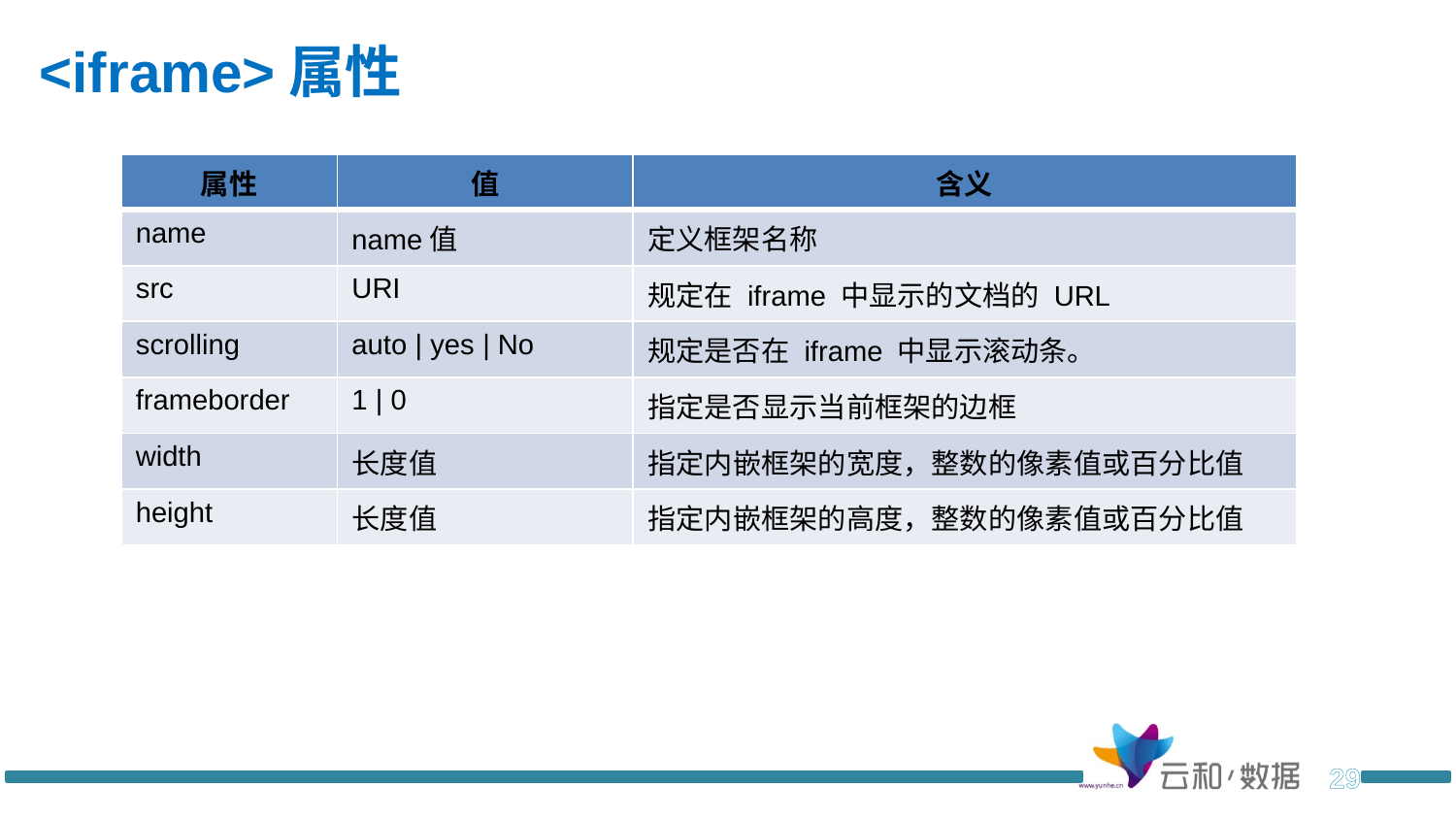

# <iframe>属性
| 属性 | 值 | 含义 |
| --- | --- | --- |
| name | name值 | 定义框架名称 |
| src | URI | 规定在 iframe 中显示的文档的 URL |
| scrolling | auto | yes | No | 规定是否在 iframe 中显示滚动条。 |
| frameborder | 1 | 0 | 指定是否显示当前框架的边框 |
| width | 长度值 | 指定内嵌框架的宽度，整数的像素值或百分比值 |
| height | 长度值 | 指定内嵌框架的高度，整数的像素值或百分比值 |
29